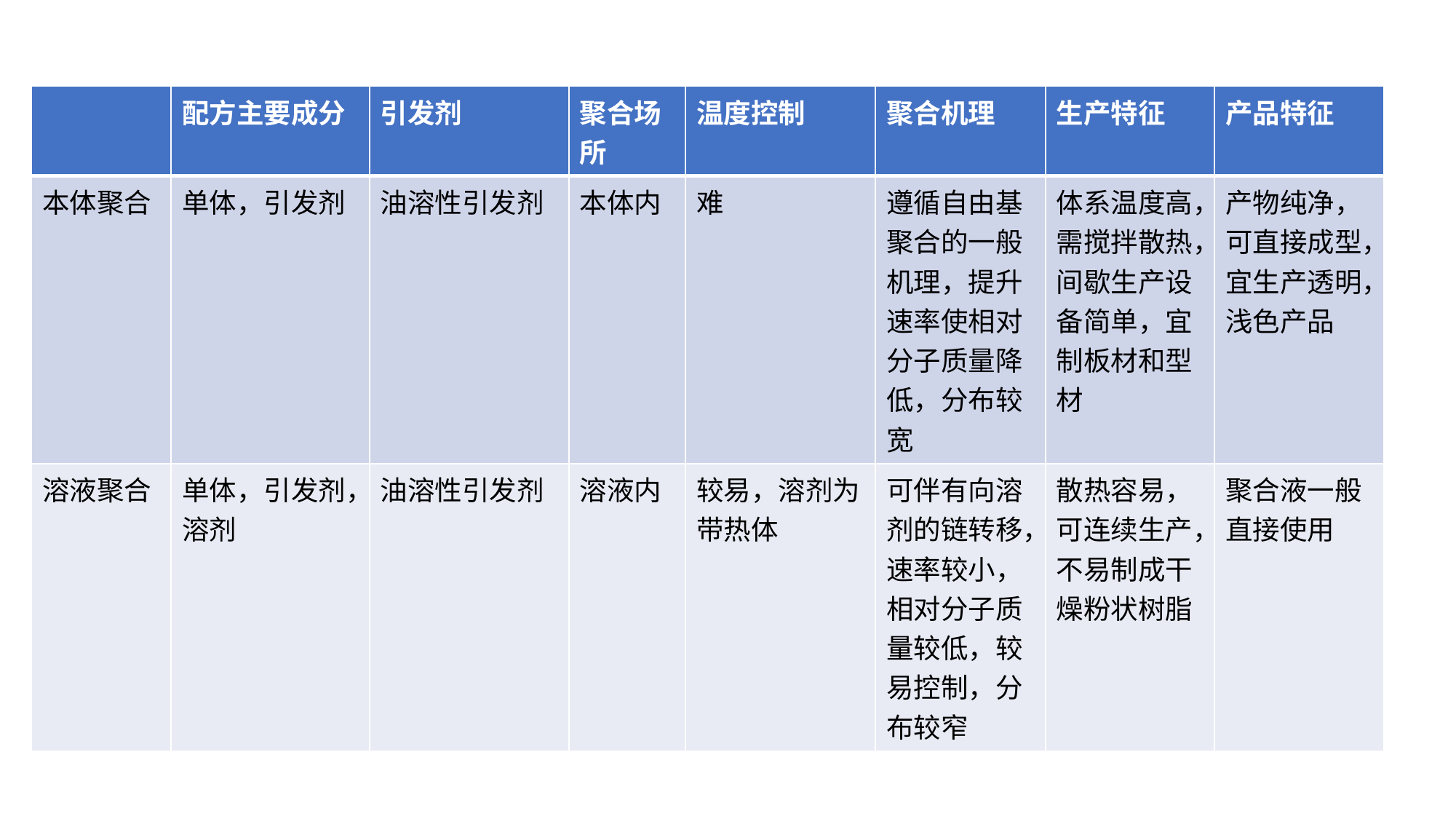

|  | 配方主要成分 | 引发剂 | 聚合场所 | 温度控制 | 聚合机理 | 生产特征 | 产品特征 |
| --- | --- | --- | --- | --- | --- | --- | --- |
| 本体聚合 | 单体，引发剂 | 油溶性引发剂 | 本体内 | 难 | 遵循自由基聚合的一般机理，提升速率使相对分子质量降低，分布较宽 | 体系温度高，需搅拌散热，间歇生产设备简单，宜制板材和型材 | 产物纯净，可直接成型，宜生产透明，浅色产品 |
| 溶液聚合 | 单体，引发剂，溶剂 | 油溶性引发剂 | 溶液内 | 较易，溶剂为带热体 | 可伴有向溶剂的链转移，速率较小，相对分子质量较低，较易控制，分布较窄 | 散热容易，可连续生产，不易制成干燥粉状树脂 | 聚合液一般直接使用 |
#